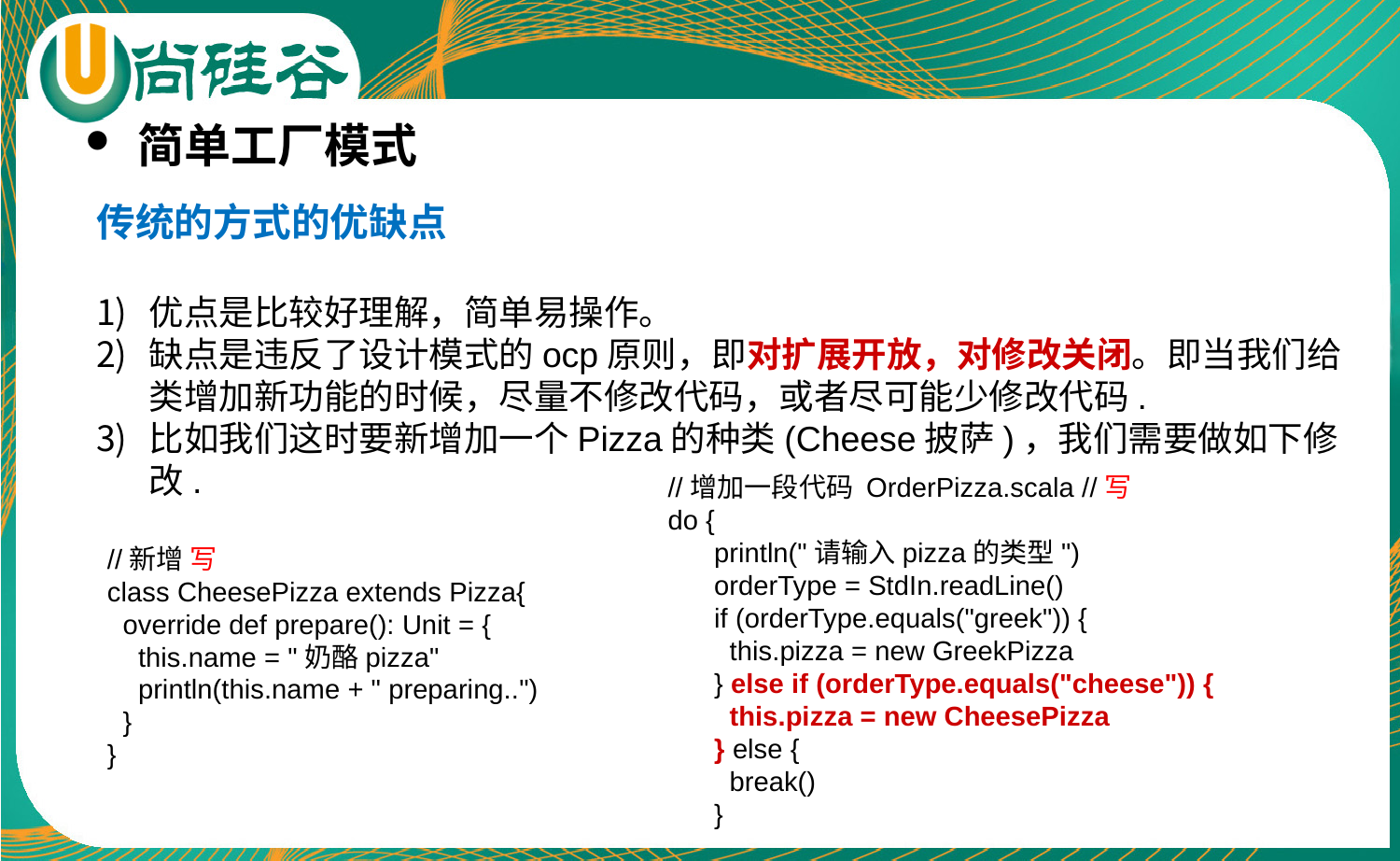

简单工厂模式

传统的方式的优缺点

优点是比较好理解，简单易操作。
缺点是违反了设计模式的ocp原则，即对扩展开放，对修改关闭。即当我们给类增加新功能的时候，尽量不修改代码，或者尽可能少修改代码.
比如我们这时要新增加一个Pizza的种类(Cheese披萨)，我们需要做如下修改.

//增加一段代码 OrderPizza.scala //写
do {
      println("请输入pizza的类型")
      orderType = StdIn.readLine()
      if (orderType.equals("greek")) {
        this.pizza = new GreekPizza
      } else if (orderType.equals("cheese")) {
        this.pizza = new CheesePizza
      } else {
        break()
      }
//新增 写
class CheesePizza extends Pizza{
  override def prepare(): Unit = {
    this.name = "奶酪pizza"
    println(this.name + " preparing..")
  }
}